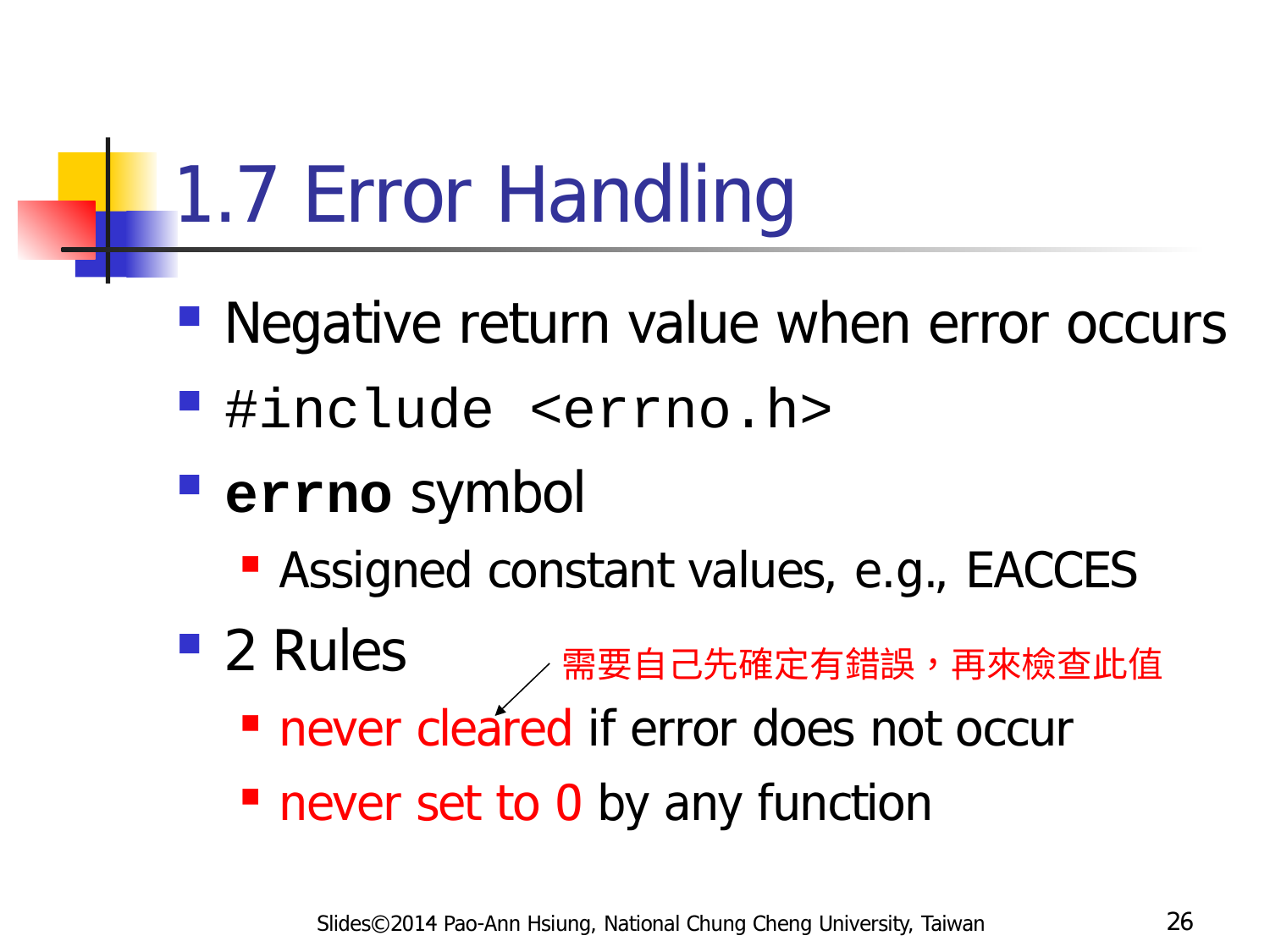

# 1.7 Error Handling
Negative return value when error occurs
#include <errno.h>
errno symbol
Assigned constant values, e.g., EACCES
2 Rules
never cleared if error does not occur
never set to 0 by any function
需要自己先確定有錯誤，再來檢查此值
Slides©2014 Pao-Ann Hsiung, National Chung Cheng University, Taiwan
26